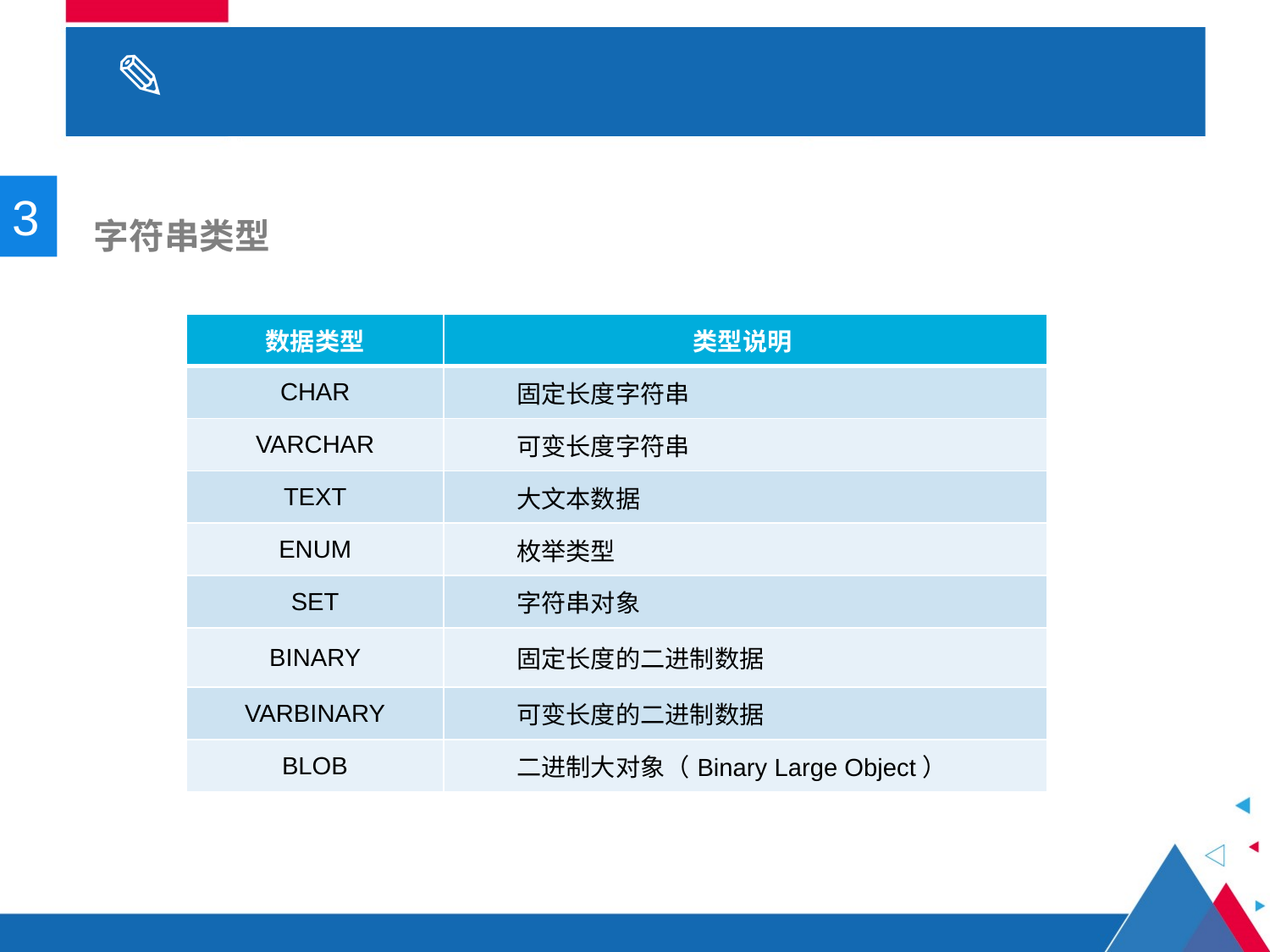

# 3.1 数据类型

3
  字符串类型
| 数据类型 | 类型说明 |
| --- | --- |
| CHAR | 固定长度字符串 |
| VARCHAR | 可变长度字符串 |
| TEXT | 大文本数据 |
| ENUM | 枚举类型 |
| SET | 字符串对象 |
| BINARY | 固定长度的二进制数据 |
| VARBINARY | 可变长度的二进制数据 |
| BLOB | 二进制大对象（Binary Large Object） |